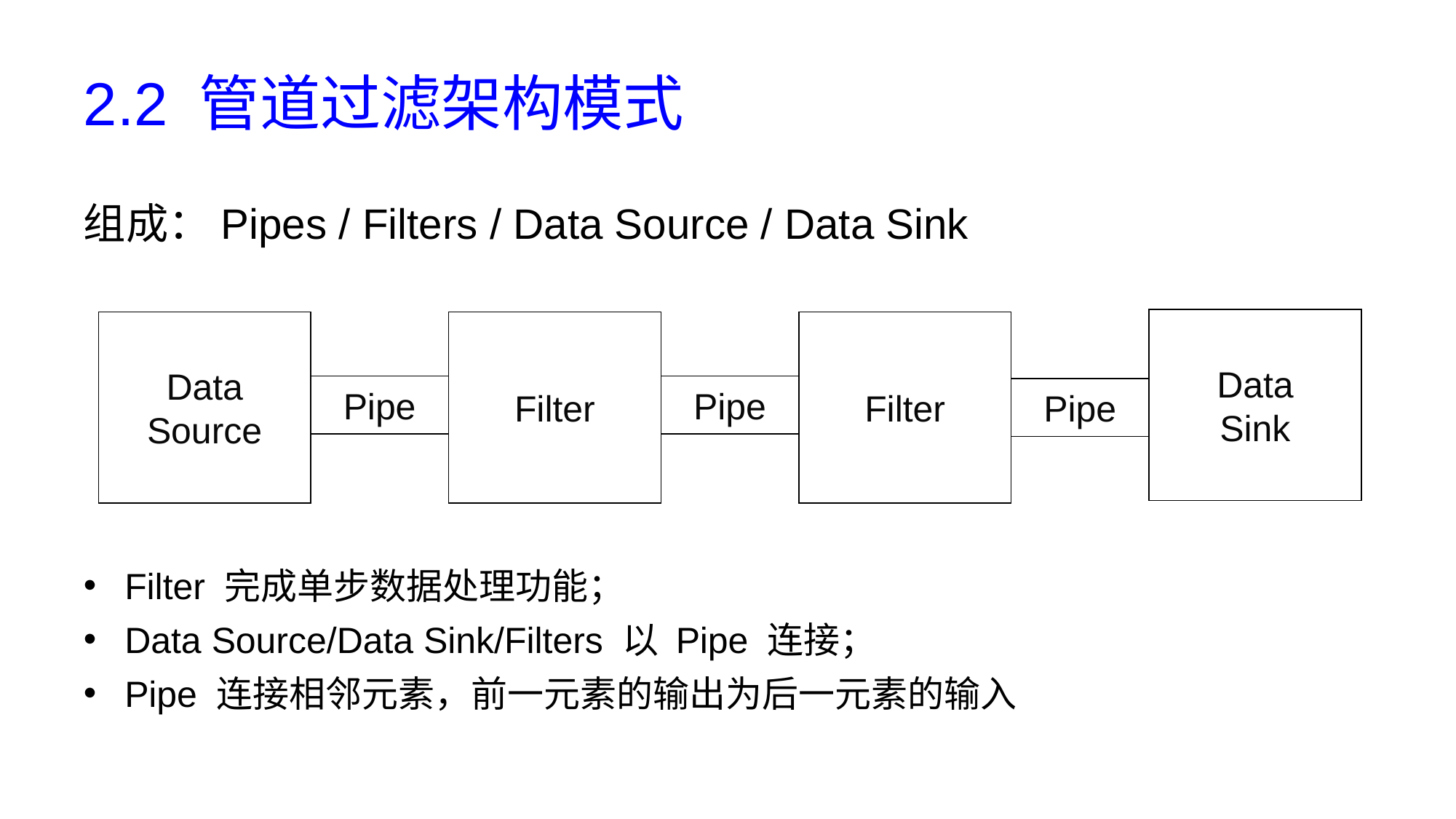

# 2.2 管道过滤架构模式
组成：Pipes / Filters / Data Source / Data Sink

Filter 完成单步数据处理功能；
Data Source/Data Sink/Filters 以 Pipe 连接；
Pipe 连接相邻元素，前一元素的输出为后一元素的输入

Data
Sink
Data
Source
Filter
Filter
Pipe
Pipe
Pipe
18